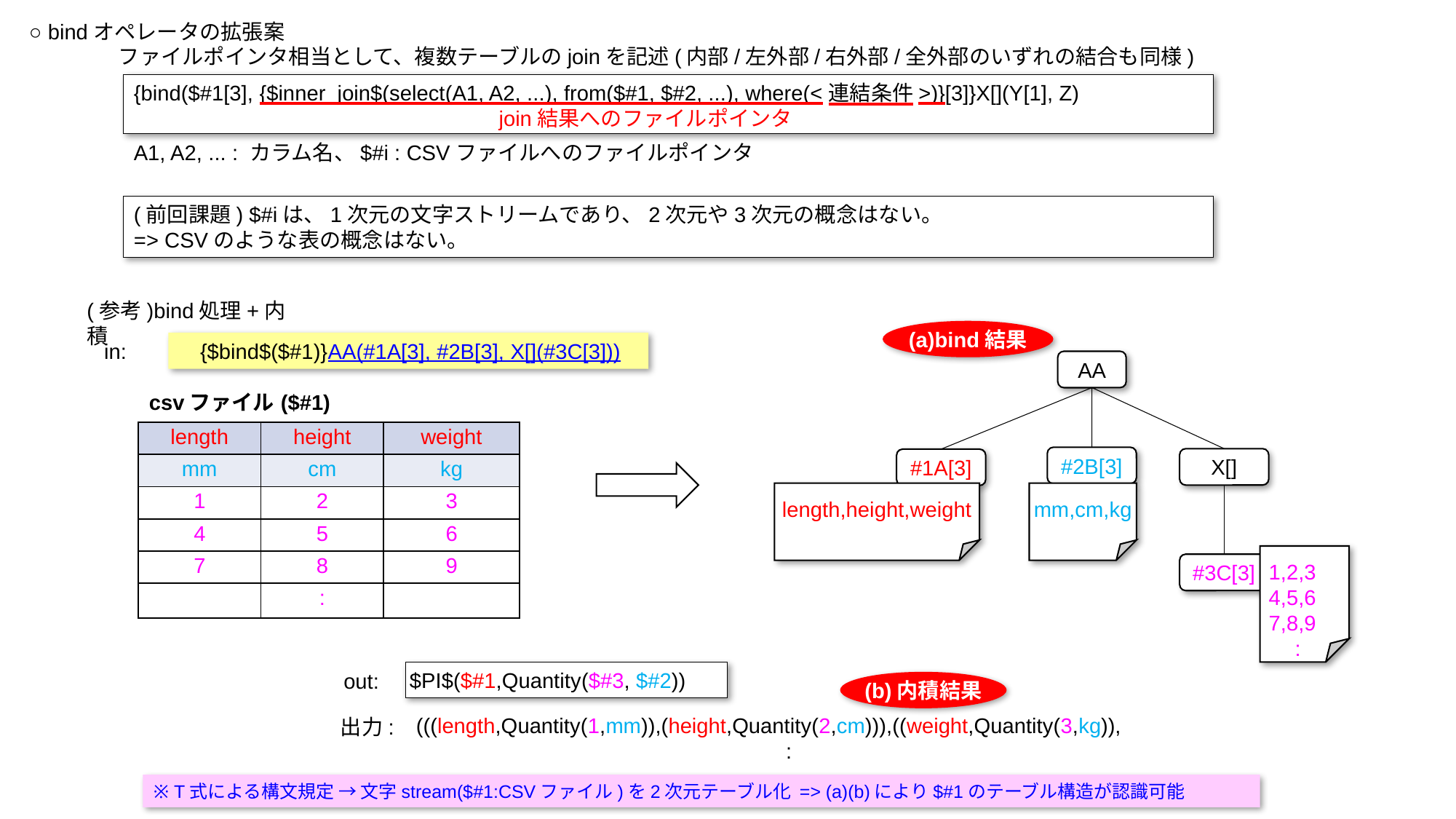

○ bindオペレータの拡張案
ファイルポインタ相当として、複数テーブルのjoinを記述(内部/左外部/右外部/全外部のいずれの結合も同様)
{bind($#1[3], {$inner_join$(select(A1, A2, ...), from($#1, $#2, ...), where(<連結条件>)}[3]}X[](Y[1], Z)
join結果へのファイルポインタ
A1, A2, ... : カラム名、$#i : CSVファイルへのファイルポインタ
(前回課題) $#iは、1次元の文字ストリームであり、2次元や3次元の概念はない。
=> CSVのような表の概念はない。
(参考)bind処理+内積
(a)bind結果
{$bind$($#1)}AA(#1A[3], #2B[3], X[](#3C[3]))
in:
AA
| csvファイル($#1) |  |  |
| --- | --- | --- |
| length | height | weight |
| mm | cm | kg |
| 1 | 2 | 3 |
| 4 | 5 | 6 |
| 7 | 8 | 9 |
|  | : |  |
#2B[3]
X[]
#1A[3]

length,height,weight

mm,cm,kg

1,2,3
4,5,6
7,8,9
　:

#3C[3]
$PI$($#1,Quantity($#3, $#2))
out:
(b)内積結果
(((length,Quantity(1,mm)),(height,Quantity(2,cm))),((weight,Quantity(3,kg)),
:
出力:
※ T式による構文規定 → 文字stream($#1:CSVファイル)を2次元テーブル化 => (a)(b)により$#1のテーブル構造が認識可能